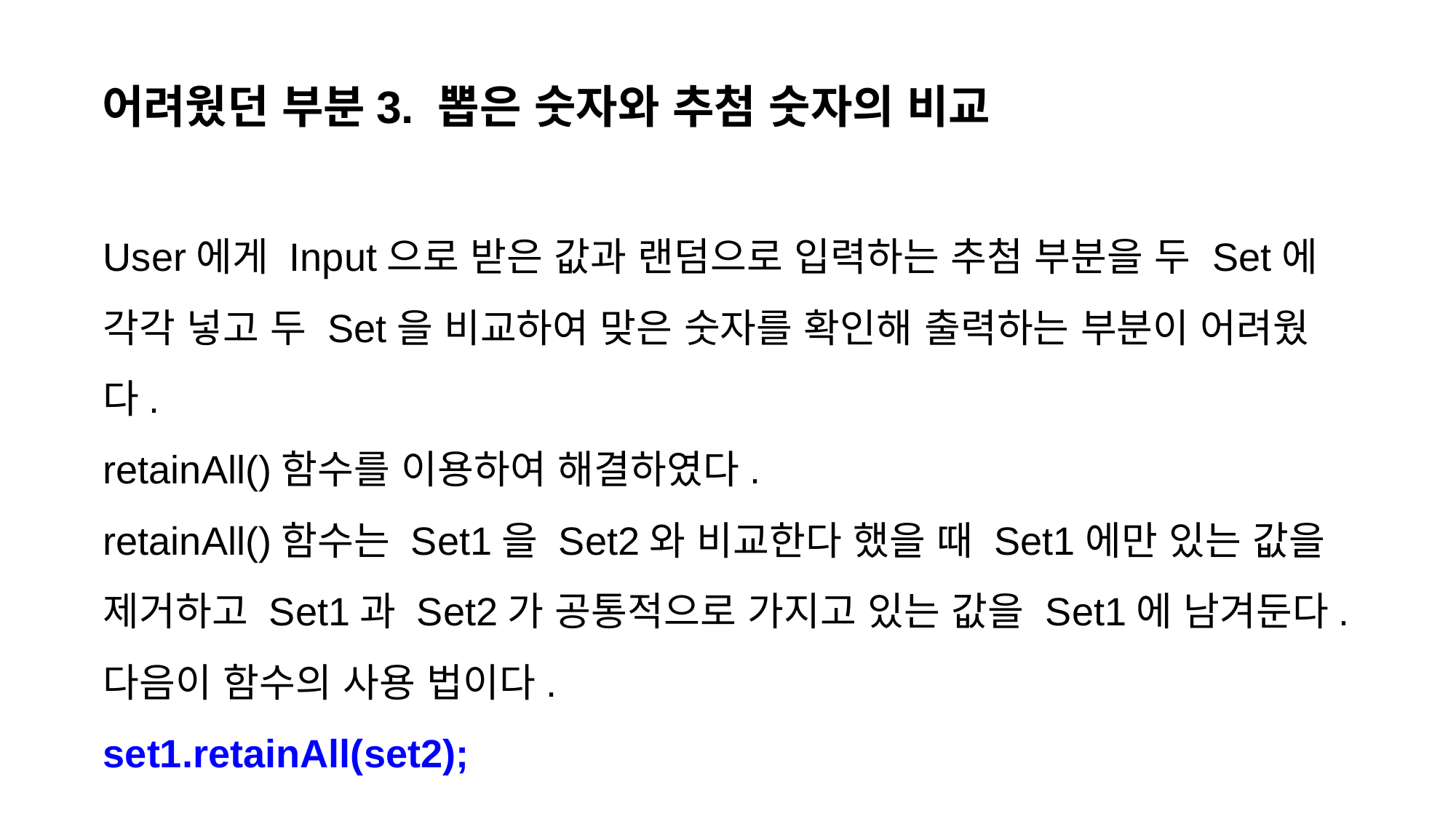

어려웠던 부분3. 뽑은 숫자와 추첨 숫자의 비교
User에게 Input으로 받은 값과 랜덤으로 입력하는 추첨 부분을 두 Set에 각각 넣고 두 Set을 비교하여 맞은 숫자를 확인해 출력하는 부분이 어려웠다.
retainAll()함수를 이용하여 해결하였다.
retainAll()함수는 Set1을 Set2와 비교한다 했을 때 Set1에만 있는 값을 제거하고 Set1과 Set2가 공통적으로 가지고 있는 값을 Set1에 남겨둔다.
다음이 함수의 사용 법이다.
set1.retainAll(set2);